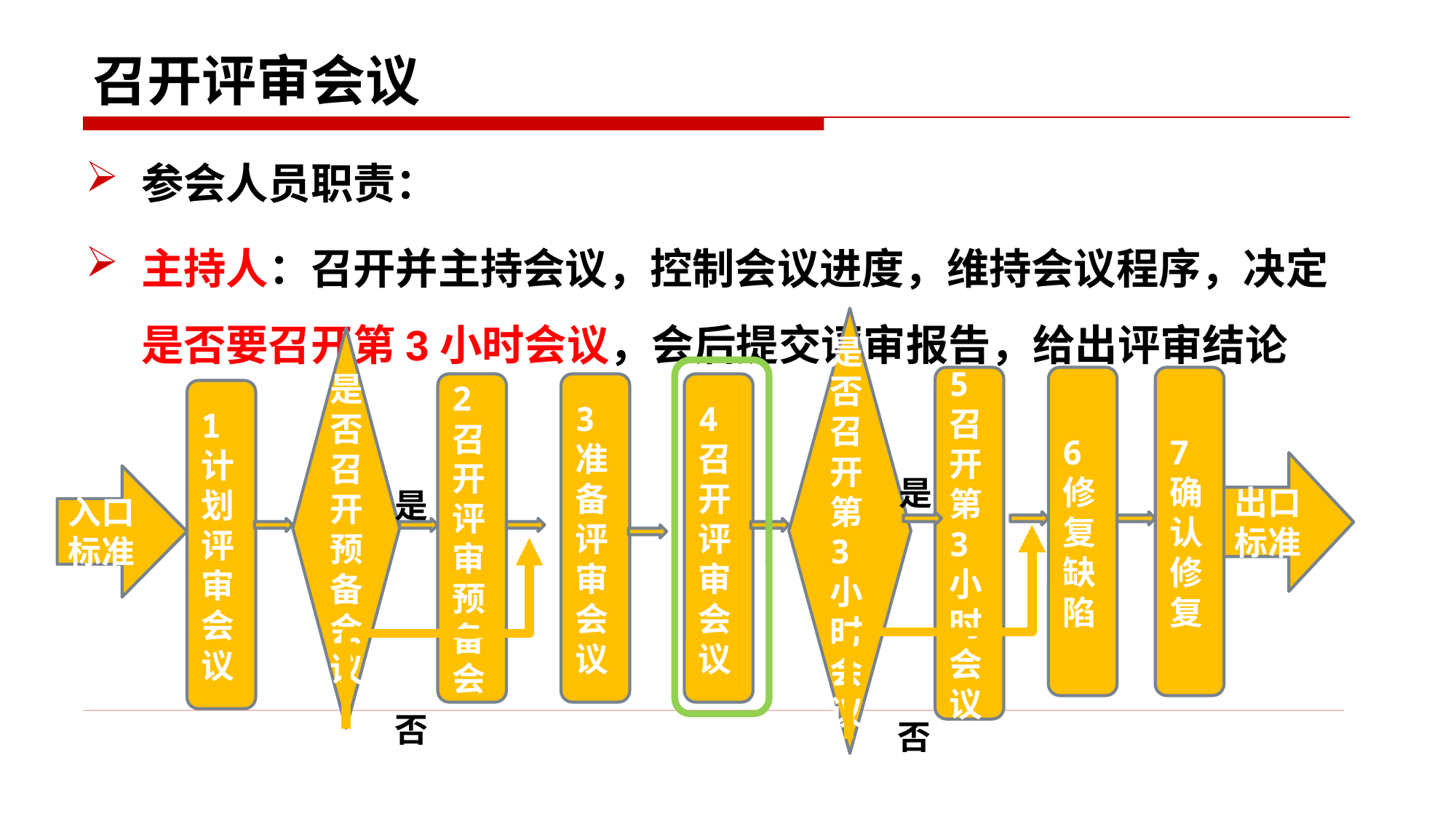

# 召开评审会议
参会人员职责：
主持人：召开并主持会议，控制会议进度，维持会议程序，决定是否要召开第3小时会议，会后提交评审报告，给出评审结论
是否召开第3小时会议
是否召开预备会议
5
召开第3小时会议
6 修复缺陷
7确认修复
2
召开评审预备会
3 准备评审会议
4 召开评审会议
1 计划评审会议
出口标准
入口标准
是
是

否
否